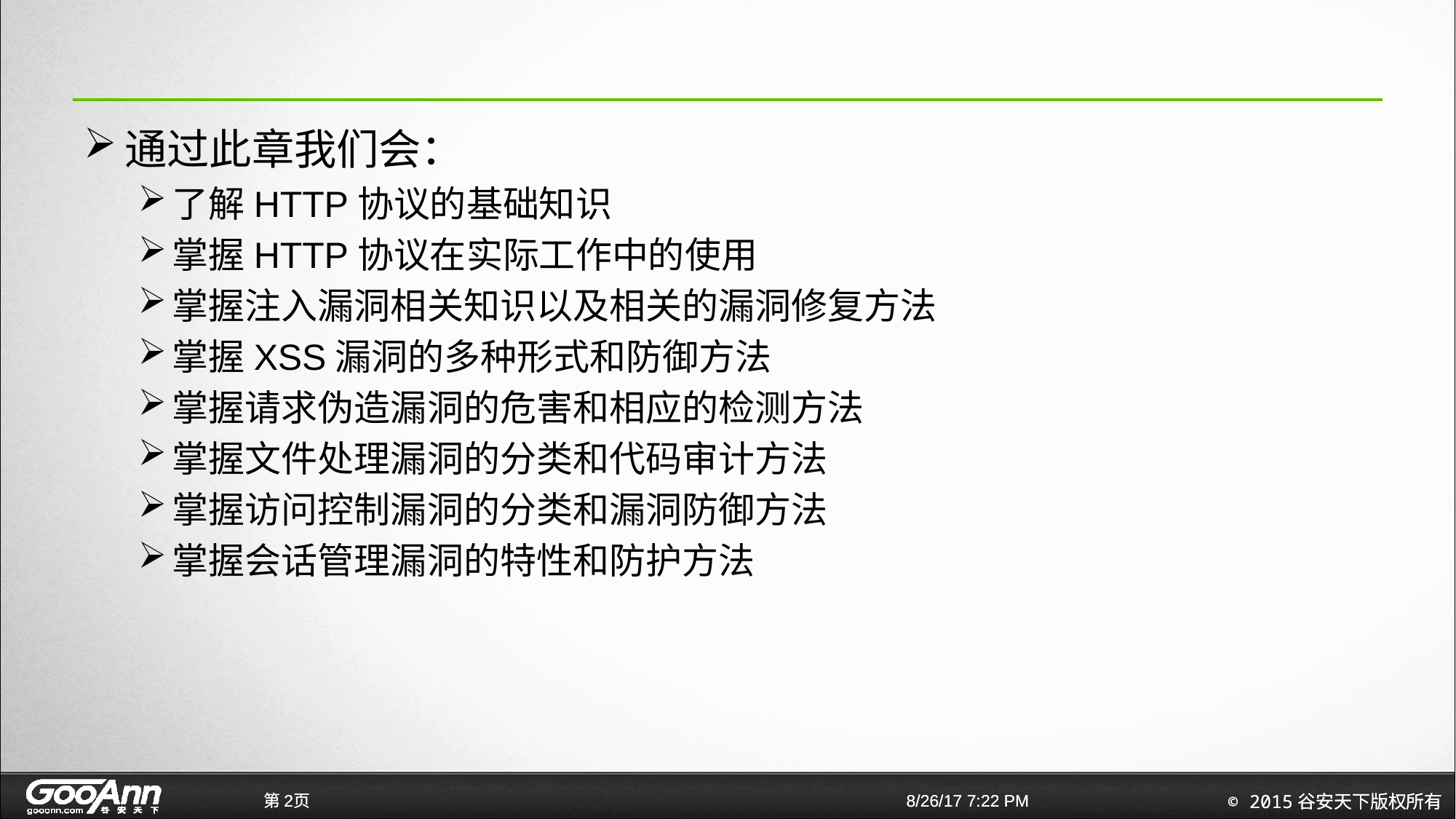

#
通过此章我们会：
了解HTTP协议的基础知识
掌握HTTP协议在实际工作中的使用
掌握注入漏洞相关知识以及相关的漏洞修复方法
掌握XSS漏洞的多种形式和防御方法
掌握请求伪造漏洞的危害和相应的检测方法
掌握文件处理漏洞的分类和代码审计方法
掌握访问控制漏洞的分类和漏洞防御方法
掌握会话管理漏洞的特性和防护方法